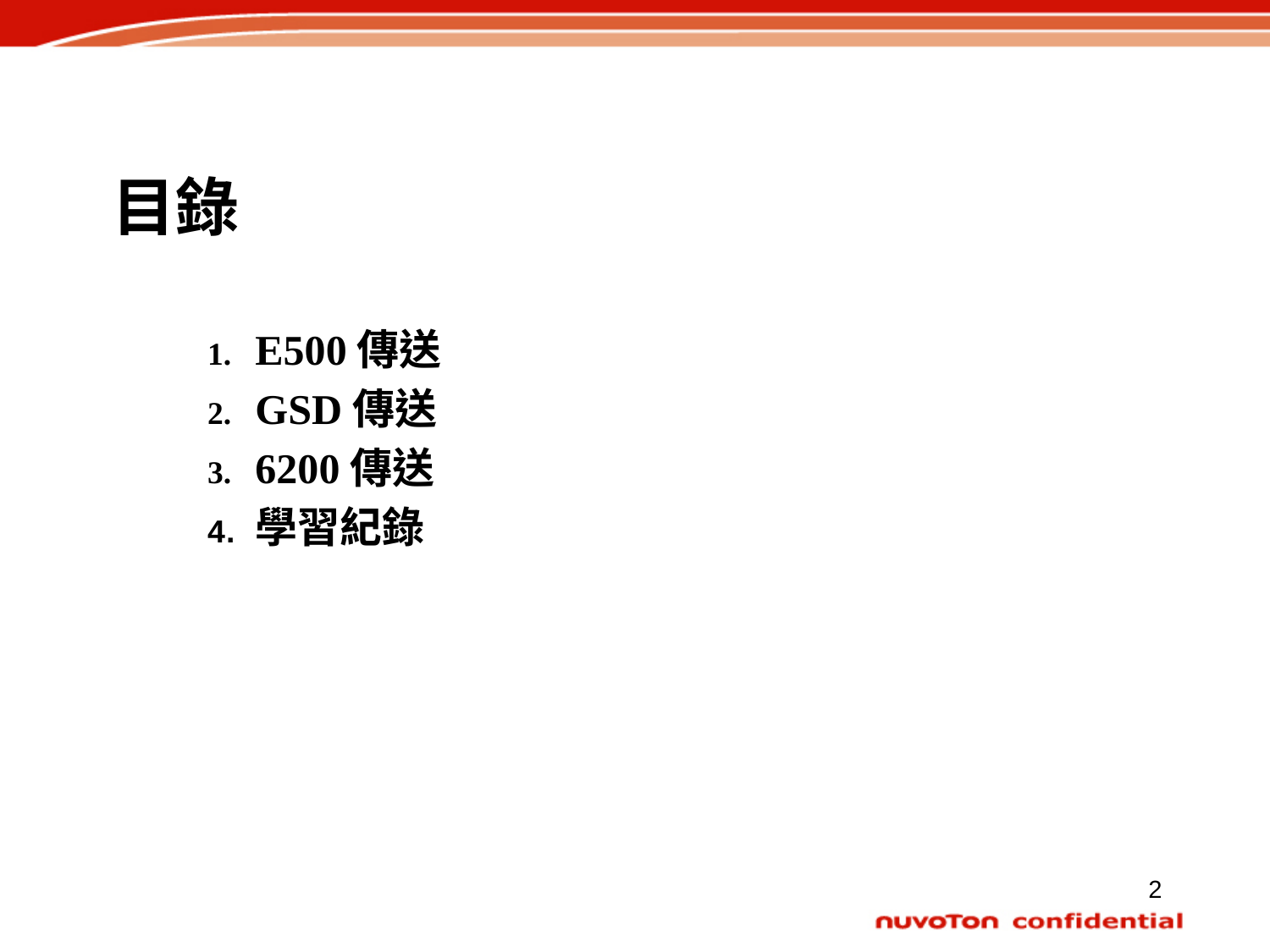

# 目錄
E500傳送
GSD傳送
6200傳送
學習紀錄
2